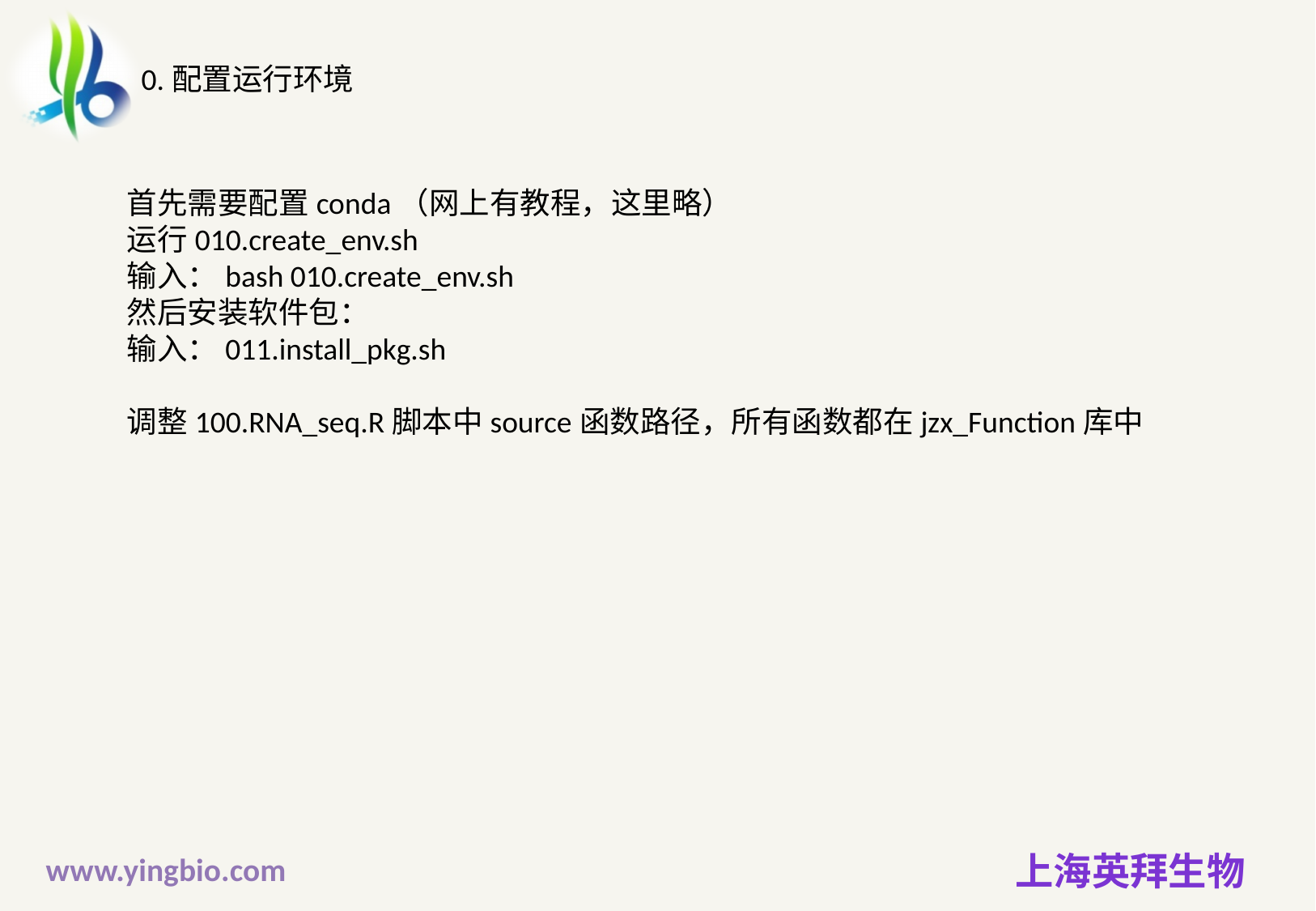

0.配置运行环境
首先需要配置conda（网上有教程，这里略）
运行010.create_env.sh
输入：bash 010.create_env.sh
然后安装软件包：
输入：011.install_pkg.sh

调整100.RNA_seq.R脚本中source函数路径，所有函数都在jzx_Function库中